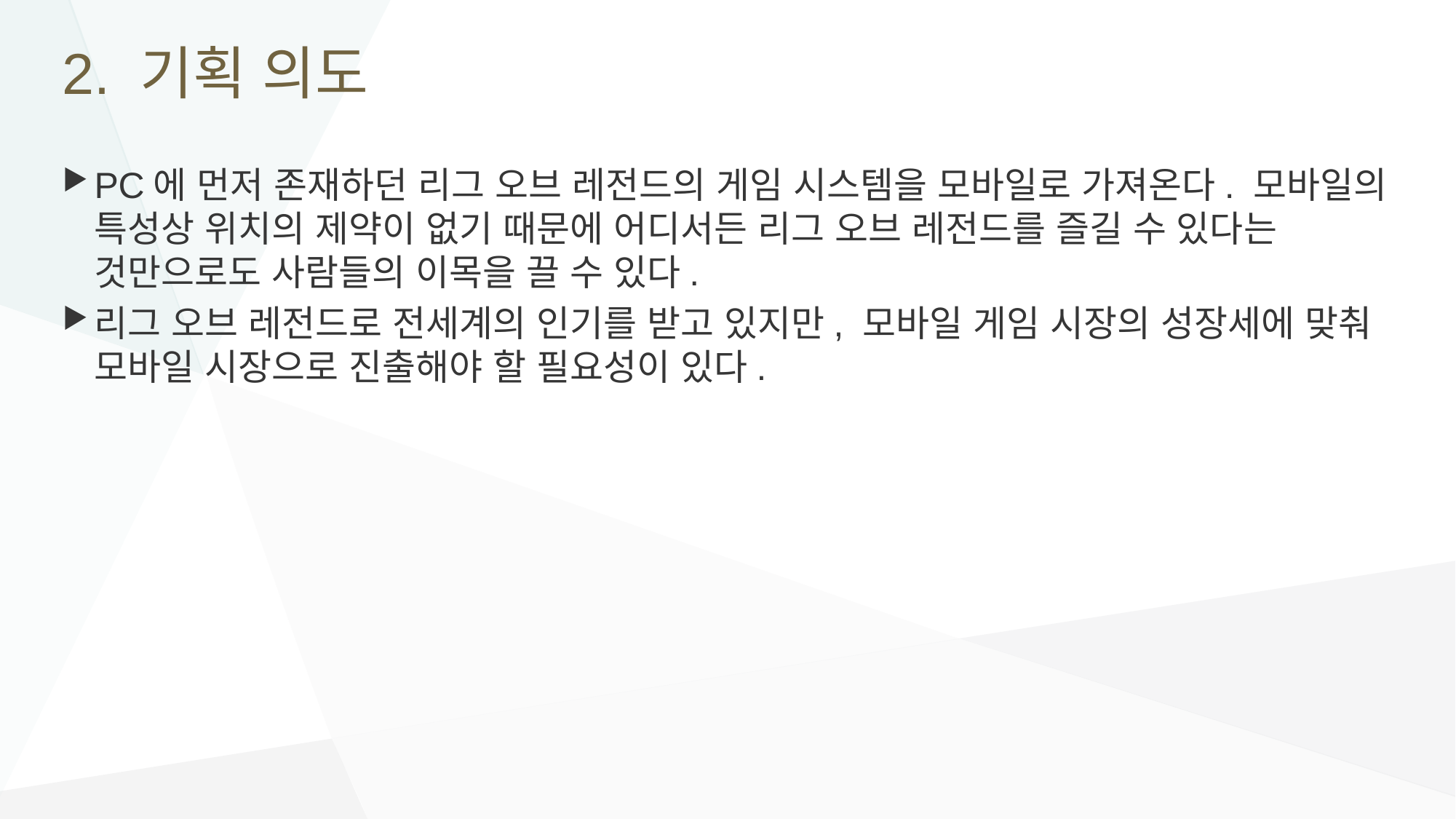

# 2. 기획 의도
PC에 먼저 존재하던 리그 오브 레전드의 게임 시스템을 모바일로 가져온다. 모바일의 특성상 위치의 제약이 없기 때문에 어디서든 리그 오브 레전드를 즐길 수 있다는 것만으로도 사람들의 이목을 끌 수 있다.
리그 오브 레전드로 전세계의 인기를 받고 있지만, 모바일 게임 시장의 성장세에 맞춰 모바일 시장으로 진출해야 할 필요성이 있다.